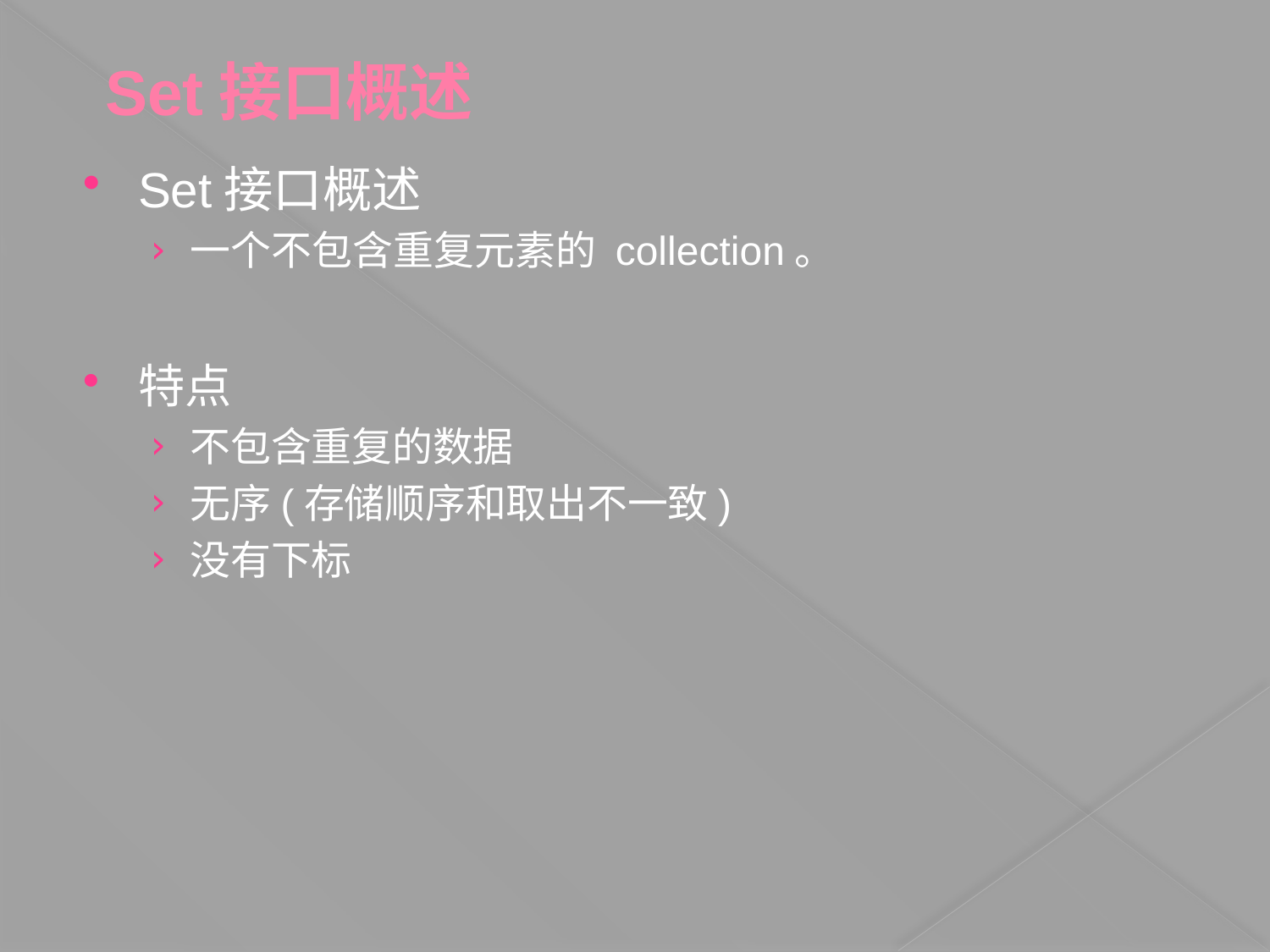

# Set接口概述
Set接口概述
一个不包含重复元素的 collection。

特点
不包含重复的数据
无序(存储顺序和取出不一致)
没有下标